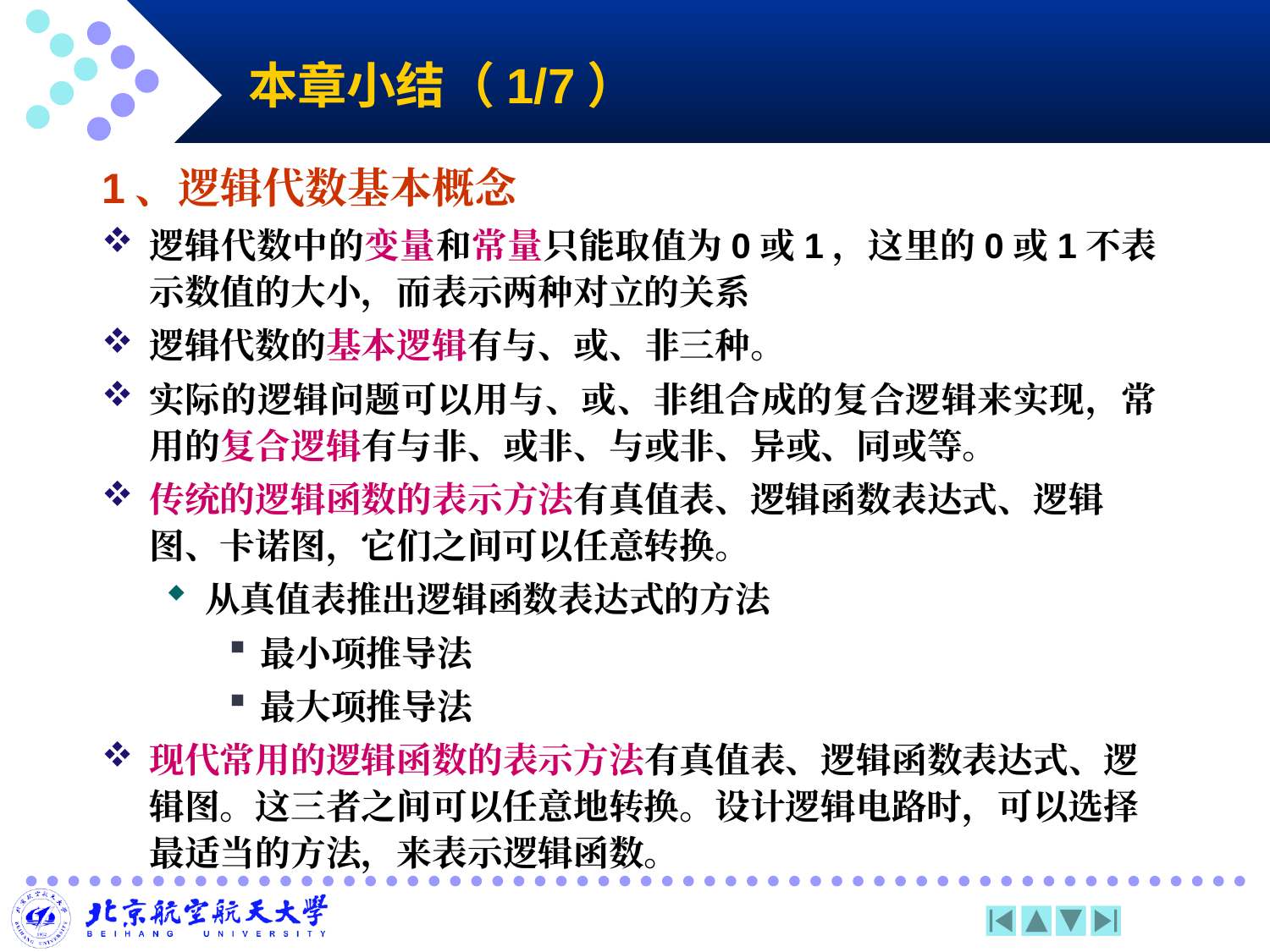

# 本章小结（1/7）
1、逻辑代数基本概念
逻辑代数中的变量和常量只能取值为0或1，这里的0或1不表示数值的大小，而表示两种对立的关系
逻辑代数的基本逻辑有与、或、非三种。
实际的逻辑问题可以用与、或、非组合成的复合逻辑来实现，常用的复合逻辑有与非、或非、与或非、异或、同或等。
传统的逻辑函数的表示方法有真值表、逻辑函数表达式、逻辑图、卡诺图，它们之间可以任意转换。
从真值表推出逻辑函数表达式的方法
最小项推导法
最大项推导法
现代常用的逻辑函数的表示方法有真值表、逻辑函数表达式、逻辑图。这三者之间可以任意地转换。设计逻辑电路时，可以选择最适当的方法，来表示逻辑函数。
116